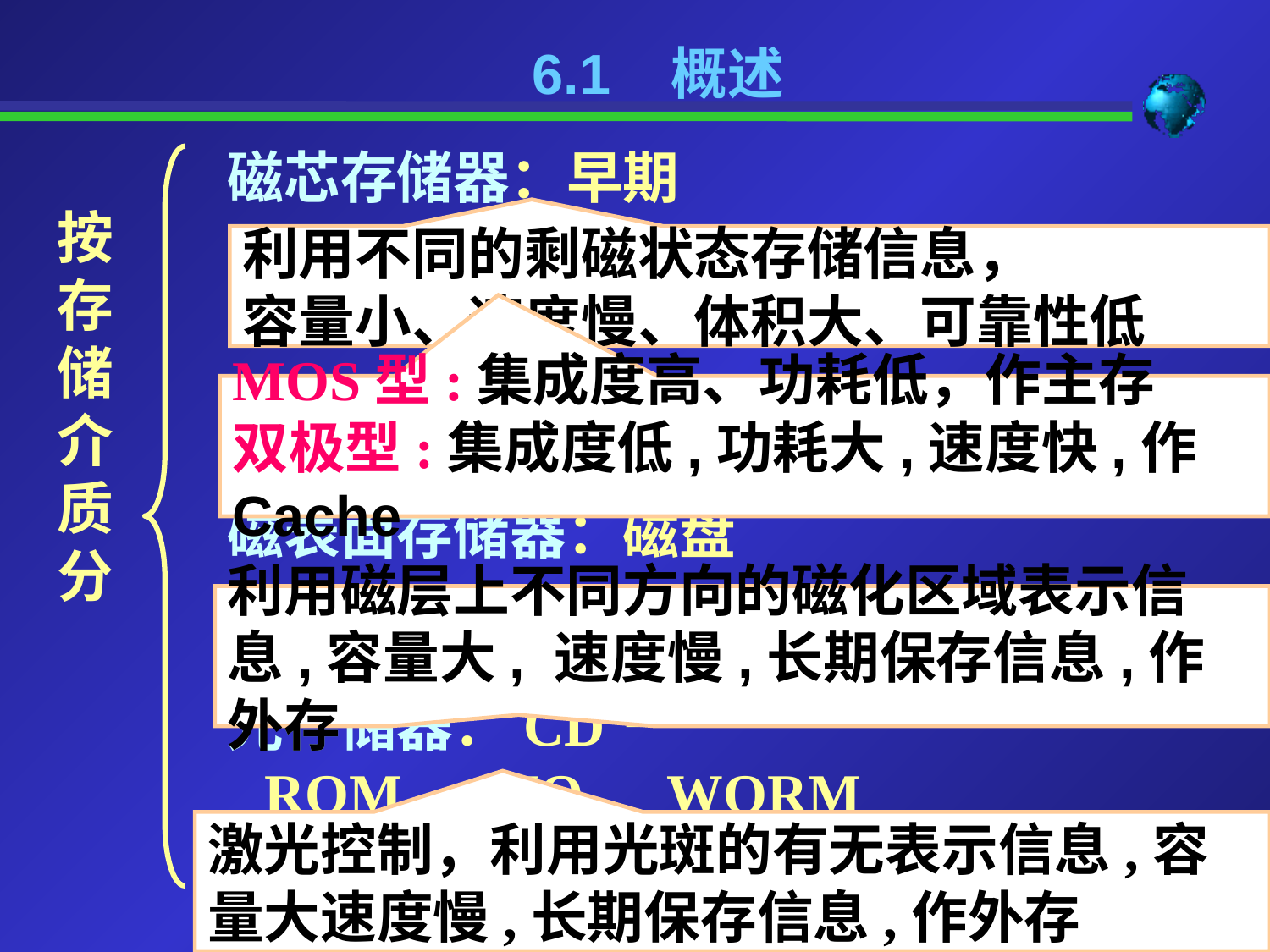

6.1   概述
磁芯存储器：早期
半导体存储器：

磁表面存储器：磁盘

光存储器：CD－ROM、MO、WORM

按存储介质分
利用不同的剩磁状态存储信息，
容量小、速度慢、体积大、可靠性低
MOS型:集成度高、功耗低，作主存
双极型:集成度低,功耗大,速度快,作Cache
利用磁层上不同方向的磁化区域表示信息,容量大, 速度慢,长期保存信息,作外存
激光控制，利用光斑的有无表示信息,容量大速度慢,长期保存信息,作外存
5